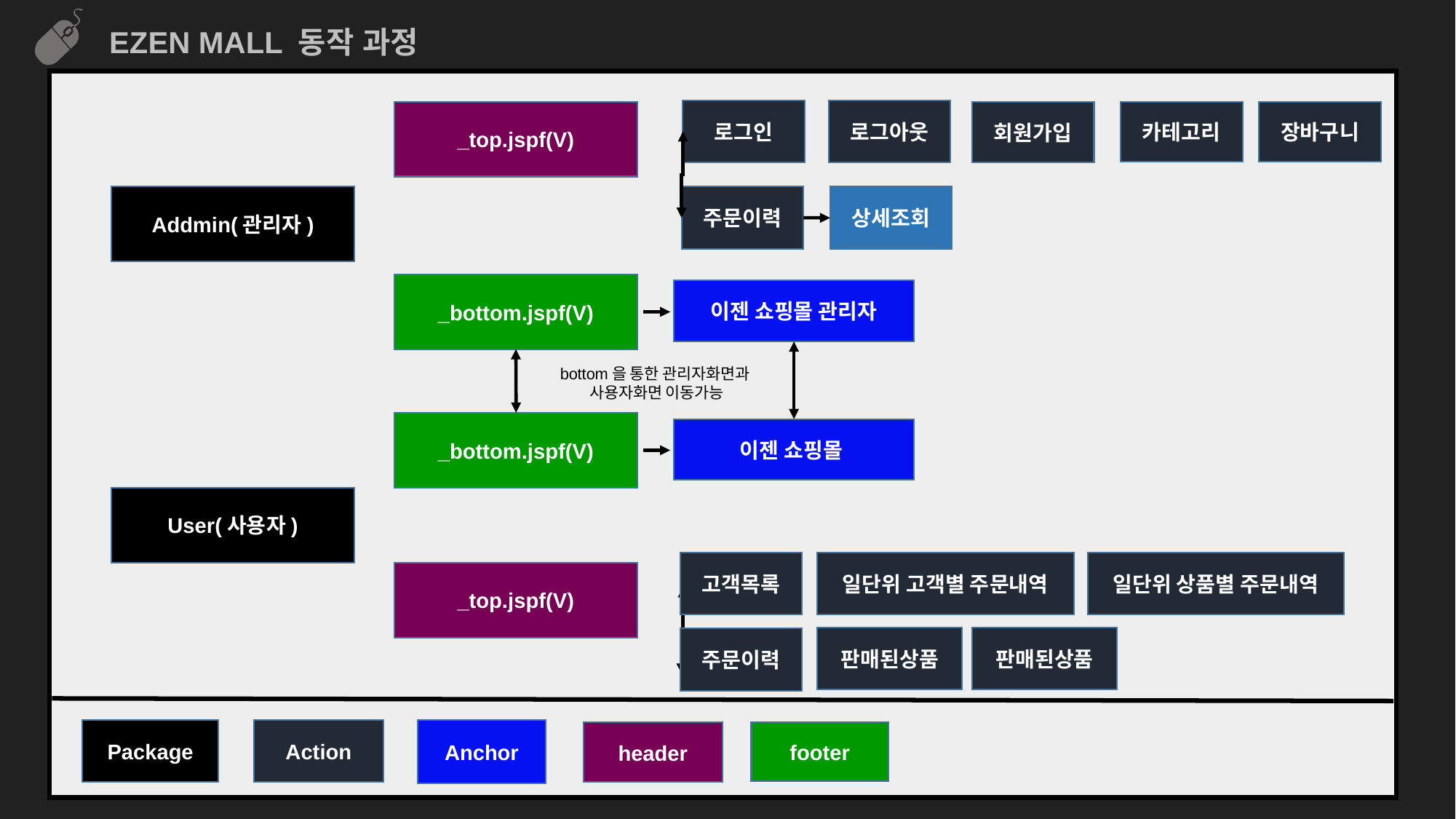

EZEN MALL 동작 과정

로그인
로그아웃
_top.jspf(V)
회원가입
카테고리
장바구니
Addmin(관리자)
주문이력
상세조회
_bottom.jspf(V)
이젠 쇼핑몰 관리자

bottom을 통한 관리자화면과
사용자화면 이동가능
_bottom.jspf(V)
이젠 쇼핑몰
User(사용자)
고객목록
일단위 고객별 주문내역
일단위 상품별 주문내역
_top.jspf(V)
판매된상품
판매된상품
주문이력
Package
Anchor
Action
header
footer